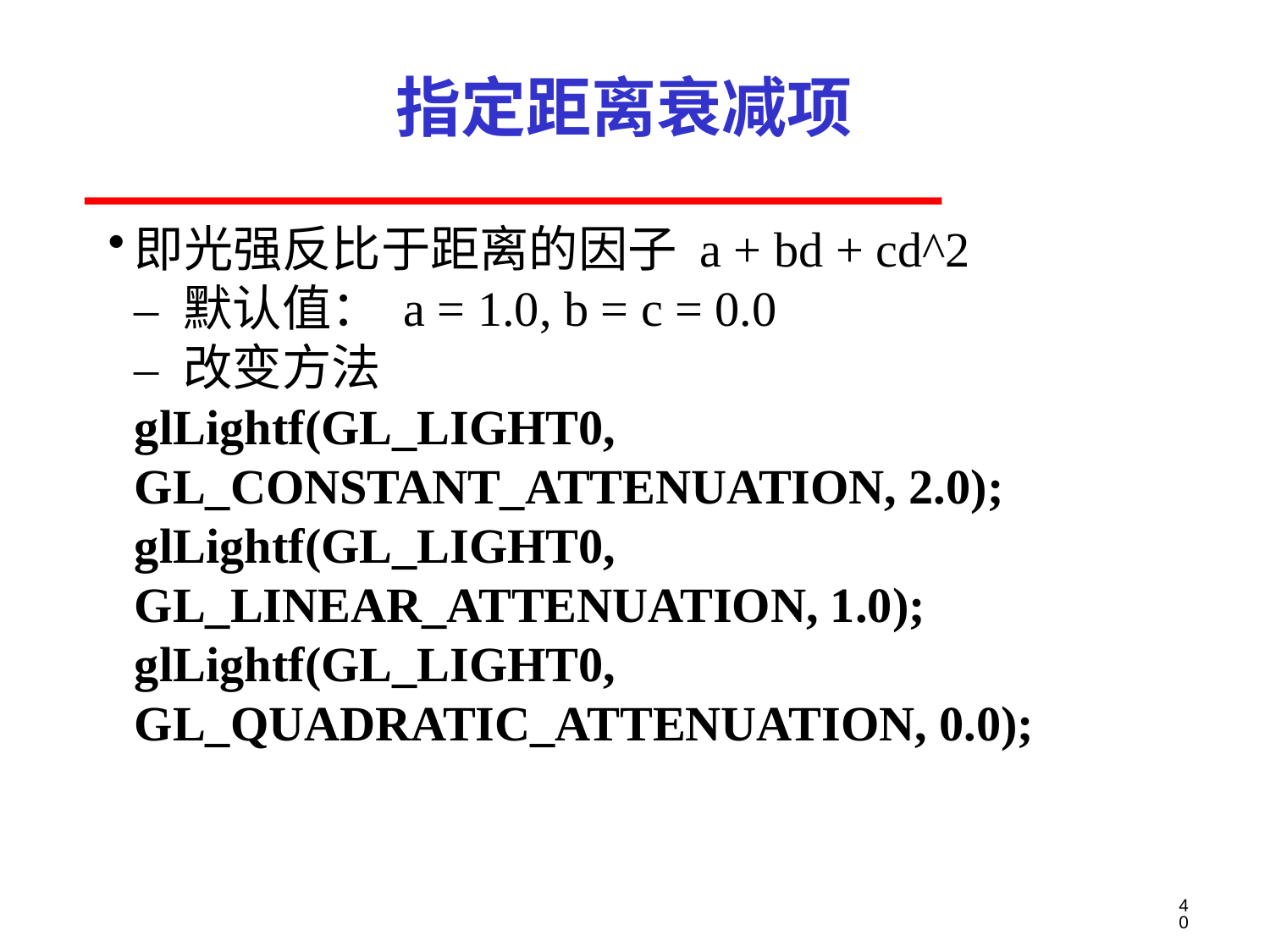

# 指定距离衰减项
即光强反比于距离的因子 a + bd + cd^2
– 默认值： a = 1.0, b = c = 0.0
– 改变方法
glLightf(GL_LIGHT0,
GL_CONSTANT_ATTENUATION, 2.0);
glLightf(GL_LIGHT0,
GL_LINEAR_ATTENUATION, 1.0);
glLightf(GL_LIGHT0,
GL_QUADRATIC_ATTENUATION, 0.0);
40